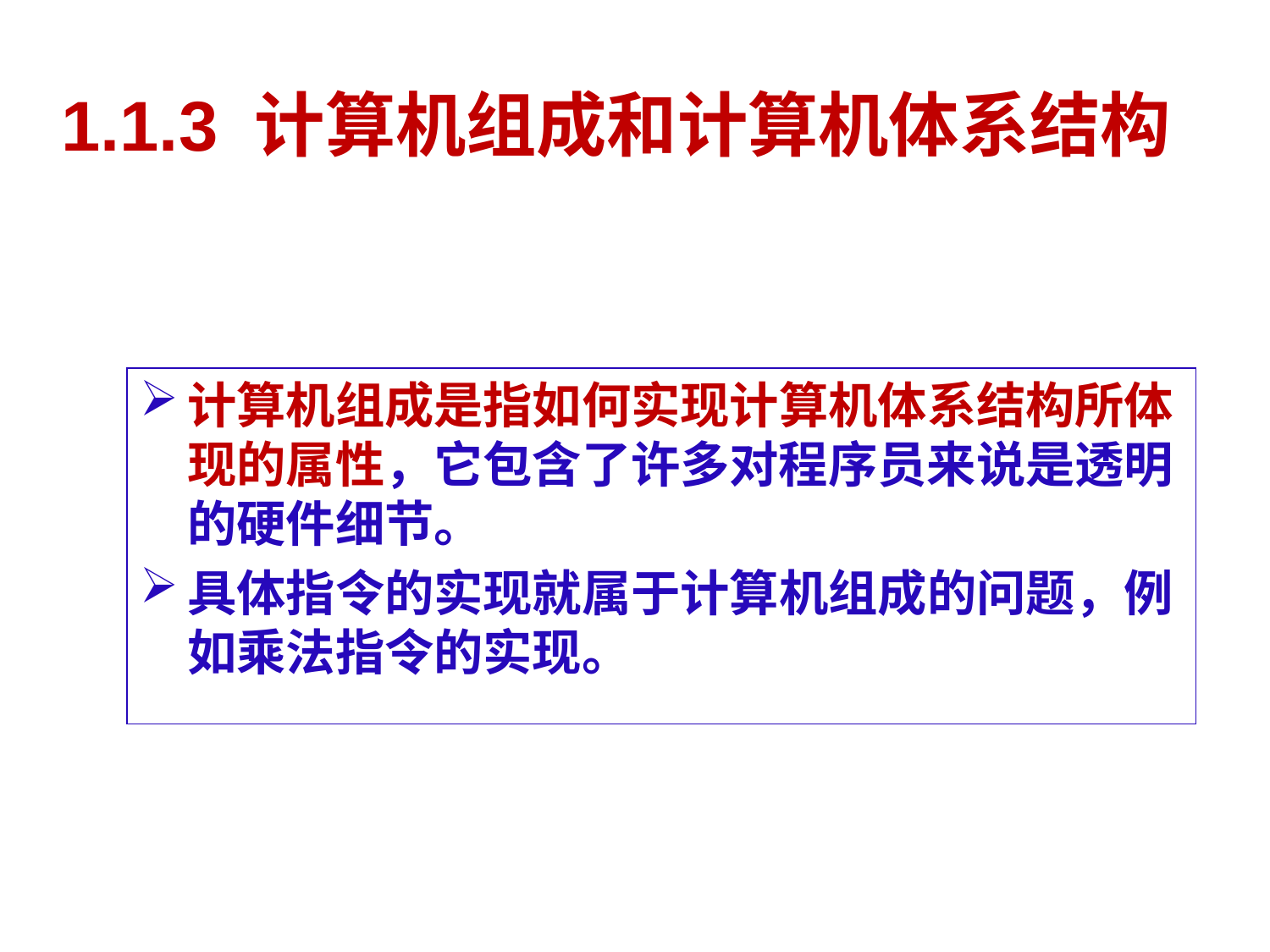

# 1.1.3 计算机组成和计算机体系结构
计算机组成是指如何实现计算机体系结构所体现的属性，它包含了许多对程序员来说是透明的硬件细节。
具体指令的实现就属于计算机组成的问题，例如乘法指令的实现。